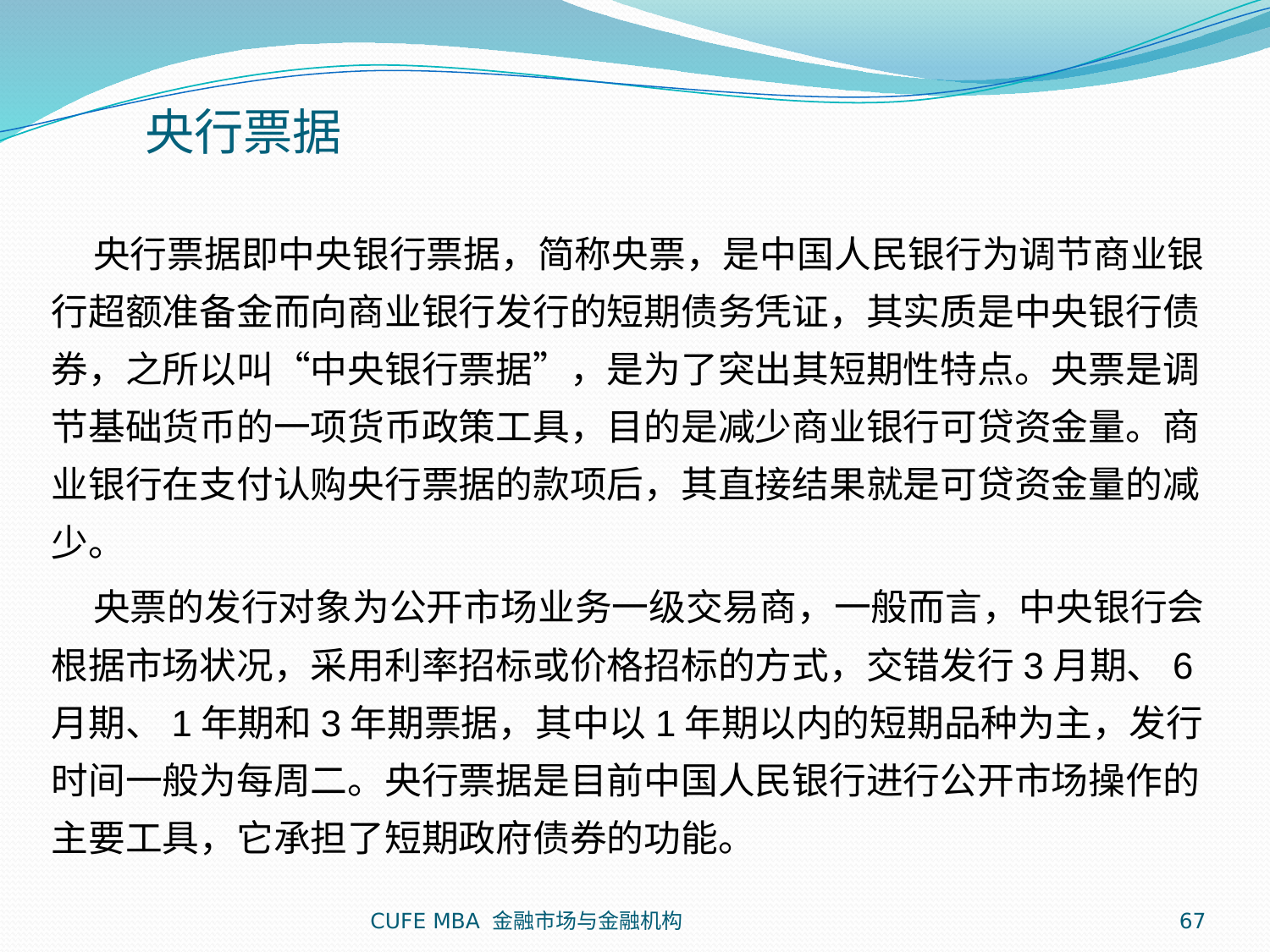

央行票据
    央行票据即中央银行票据，简称央票，是中国人民银行为调节商业银行超额准备金而向商业银行发行的短期债务凭证，其实质是中央银行债券，之所以叫“中央银行票据”，是为了突出其短期性特点。央票是调节基础货币的一项货币政策工具，目的是减少商业银行可贷资金量。商业银行在支付认购央行票据的款项后，其直接结果就是可贷资金量的减少。
    央票的发行对象为公开市场业务一级交易商，一般而言，中央银行会根据市场状况，采用利率招标或价格招标的方式，交错发行3月期、6月期、1年期和3年期票据，其中以1年期以内的短期品种为主，发行时间一般为每周二。央行票据是目前中国人民银行进行公开市场操作的主要工具，它承担了短期政府债券的功能。
CUFE MBA 金融市场与金融机构
67